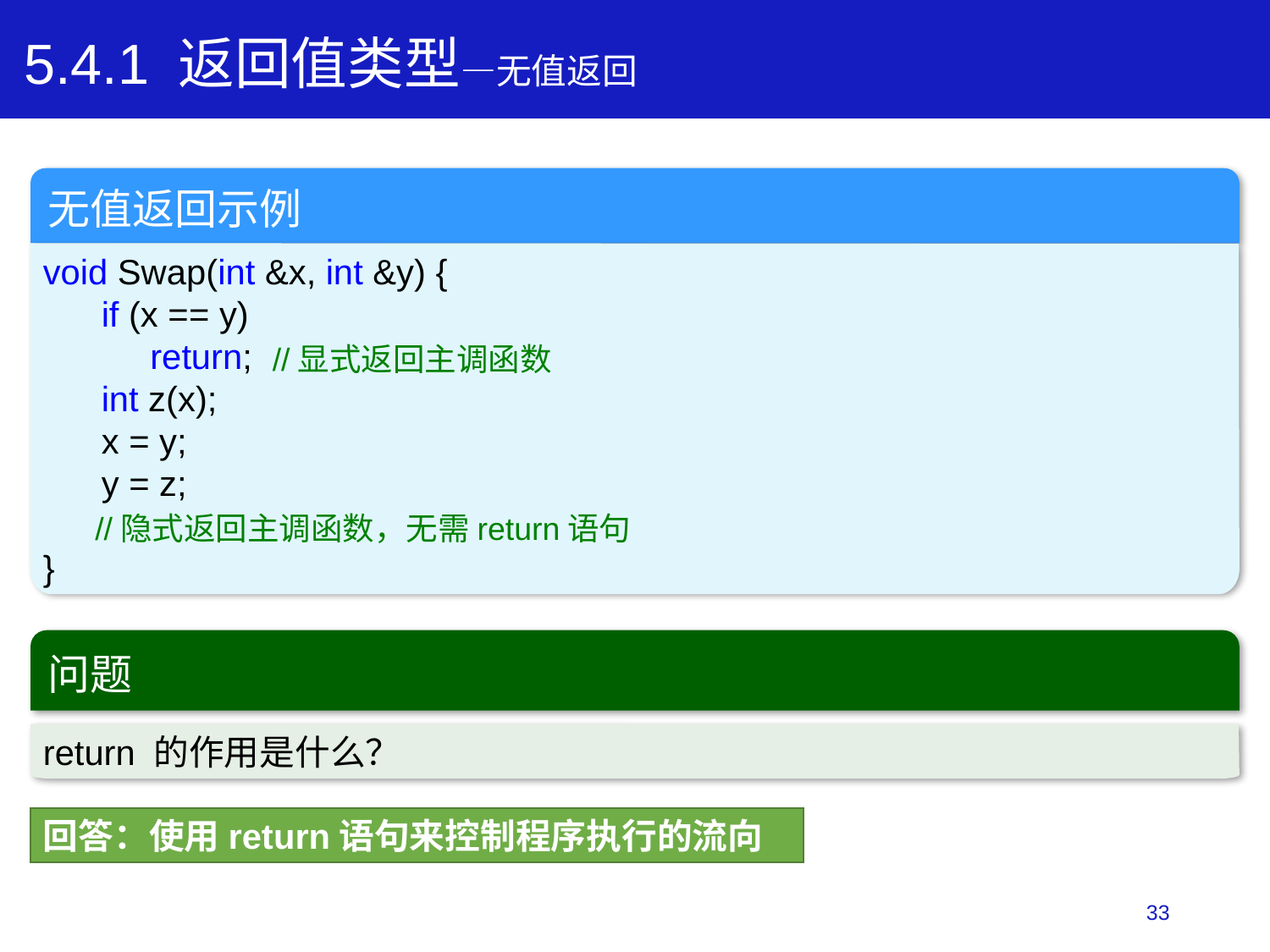

5.4.1 返回值类型—无值返回
无值返回示例
void Swap(int &x, int &y) {
      if (x == y)
           return;
      int z(x);
      x = y;
      y = z;
}
//显式返回主调函数
//隐式返回主调函数，无需return语句
问题
return 的作用是什么？
回答：使用return语句来控制程序执行的流向
33